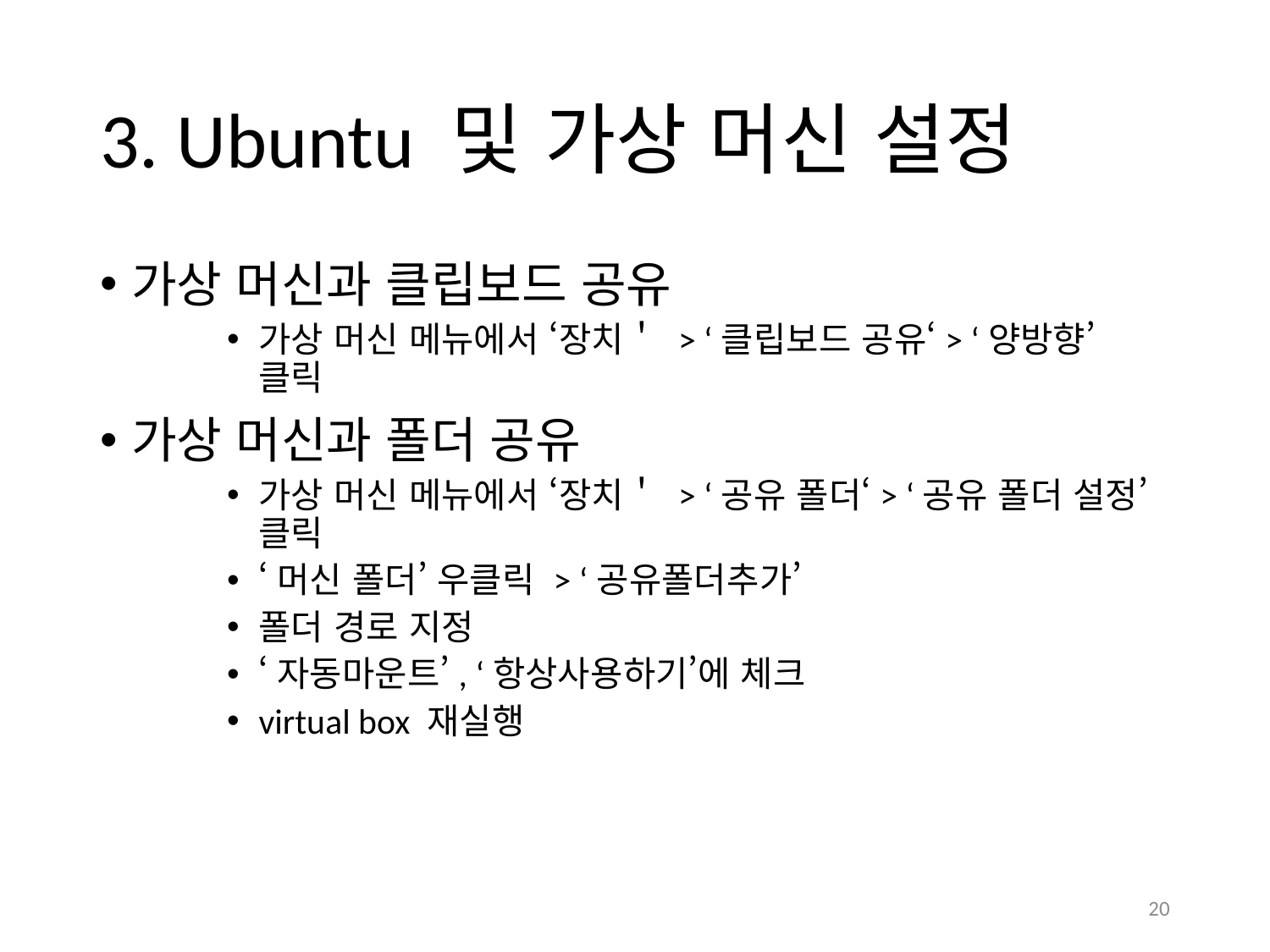

# 3. Ubuntu 및 가상 머신 설정
가상 머신과 클립보드 공유
가상 머신 메뉴에서 ‘장치＇ > ‘클립보드 공유‘> ‘양방향’ 클릭
가상 머신과 폴더 공유
가상 머신 메뉴에서 ‘장치＇ > ‘공유 폴더‘> ‘공유 폴더 설정’ 클릭
‘머신 폴더’ 우클릭 > ‘공유폴더추가’
폴더 경로 지정
‘자동마운트’, ‘항상사용하기’에 체크
virtual box 재실행

20